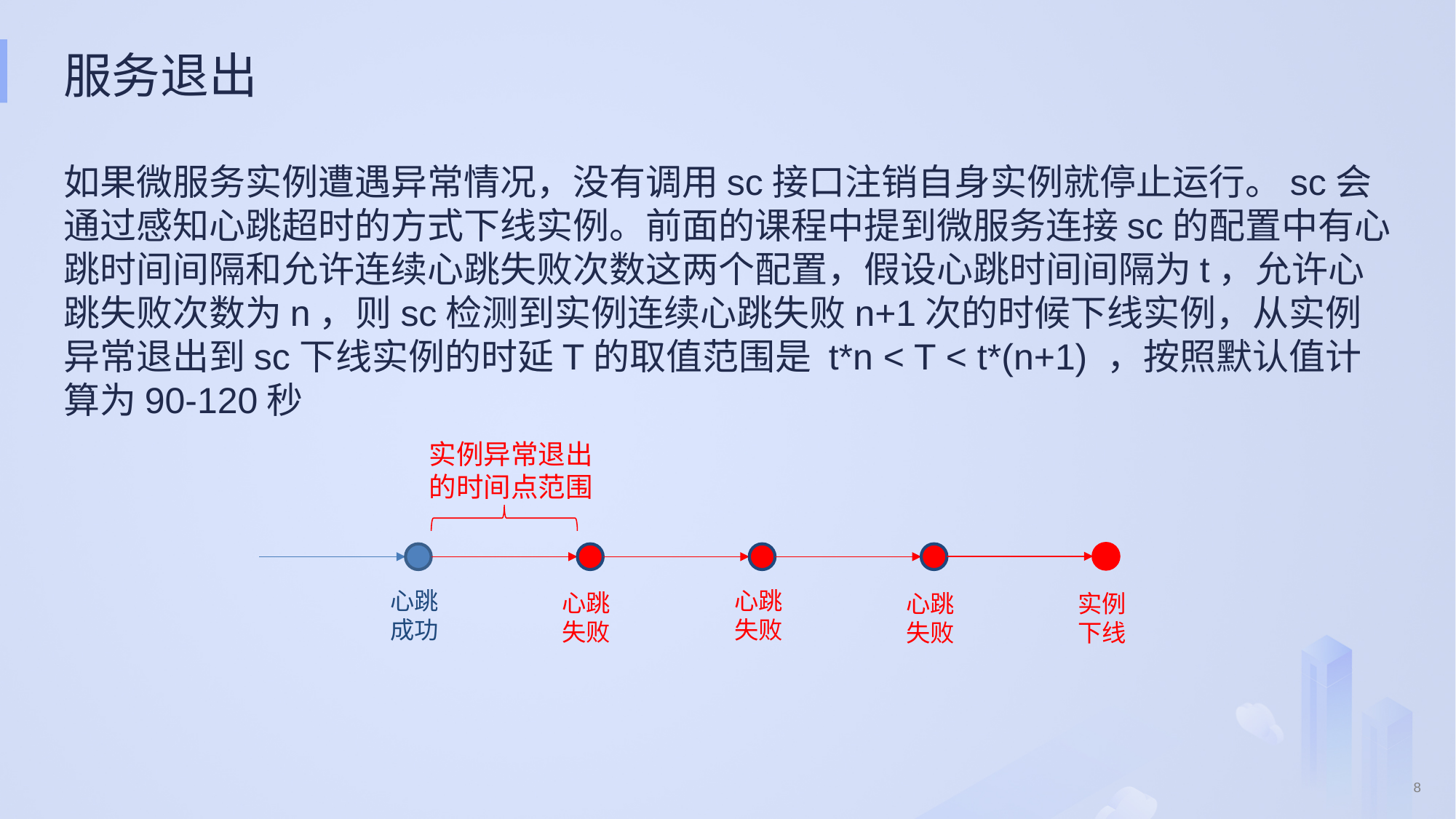

# 服务退出
如果微服务实例遭遇异常情况，没有调用sc接口注销自身实例就停止运行。sc会通过感知心跳超时的方式下线实例。前面的课程中提到微服务连接sc的配置中有心跳时间间隔和允许连续心跳失败次数这两个配置，假设心跳时间间隔为t，允许心跳失败次数为n，则sc检测到实例连续心跳失败n+1次的时候下线实例，从实例异常退出到sc下线实例的时延T的取值范围是 t*n < T < t*(n+1) ，按照默认值计算为90-120秒
实例异常退出的时间点范围

心跳成功
心跳失败
心跳失败
心跳失败
实例下线